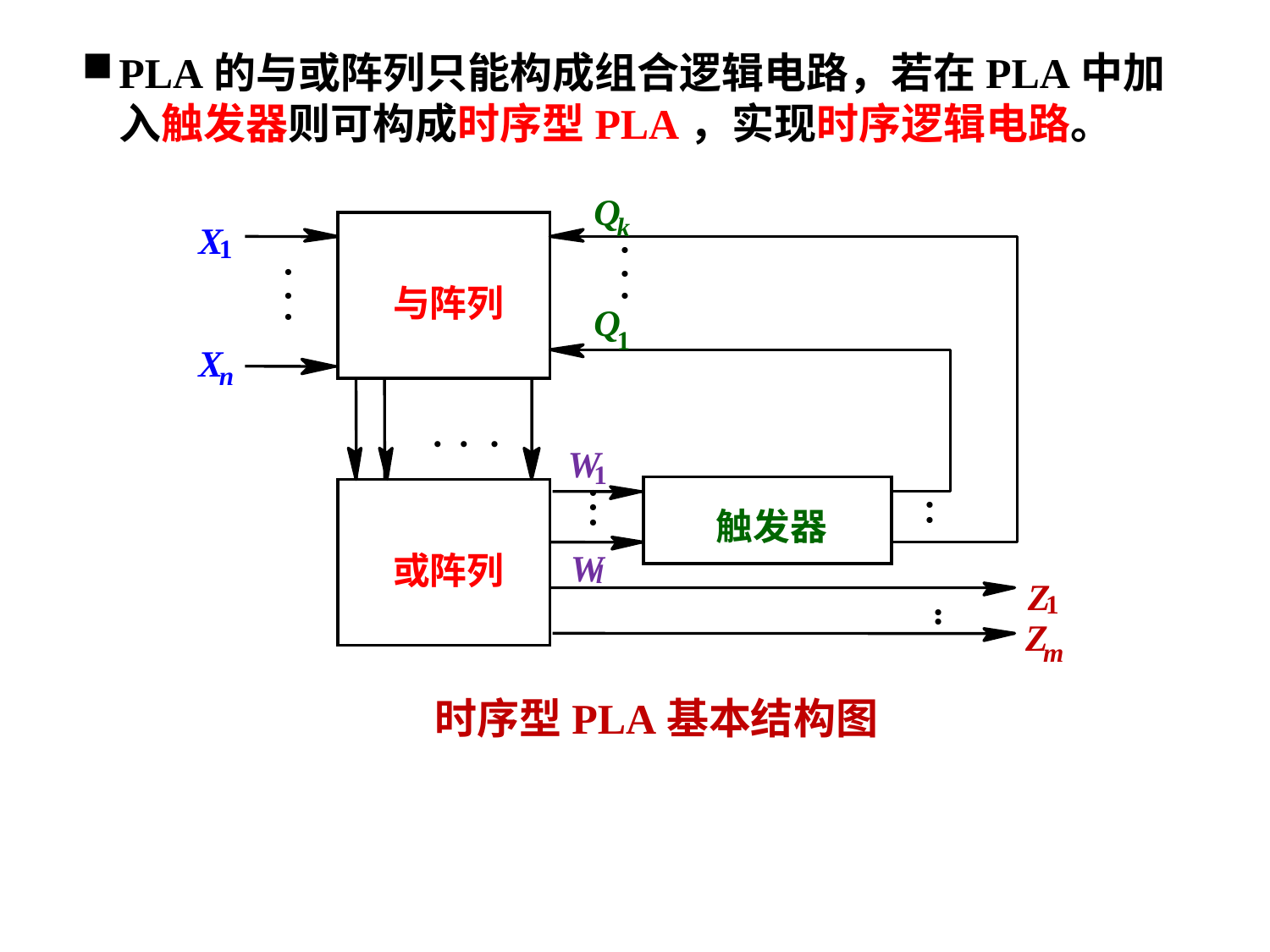

PLA的与或阵列只能构成组合逻辑电路，若在PLA中加入触发器则可构成时序型PLA，实现时序逻辑电路。
Q
k

X

·
1

·
·
·
·
与阵列
·
Q
1
X

n

·
·
·
W

1
·

·

·

·
·
触发器

W
或阵列
l
Z

·
1
·
Z

m
时序型PLA基本结构图